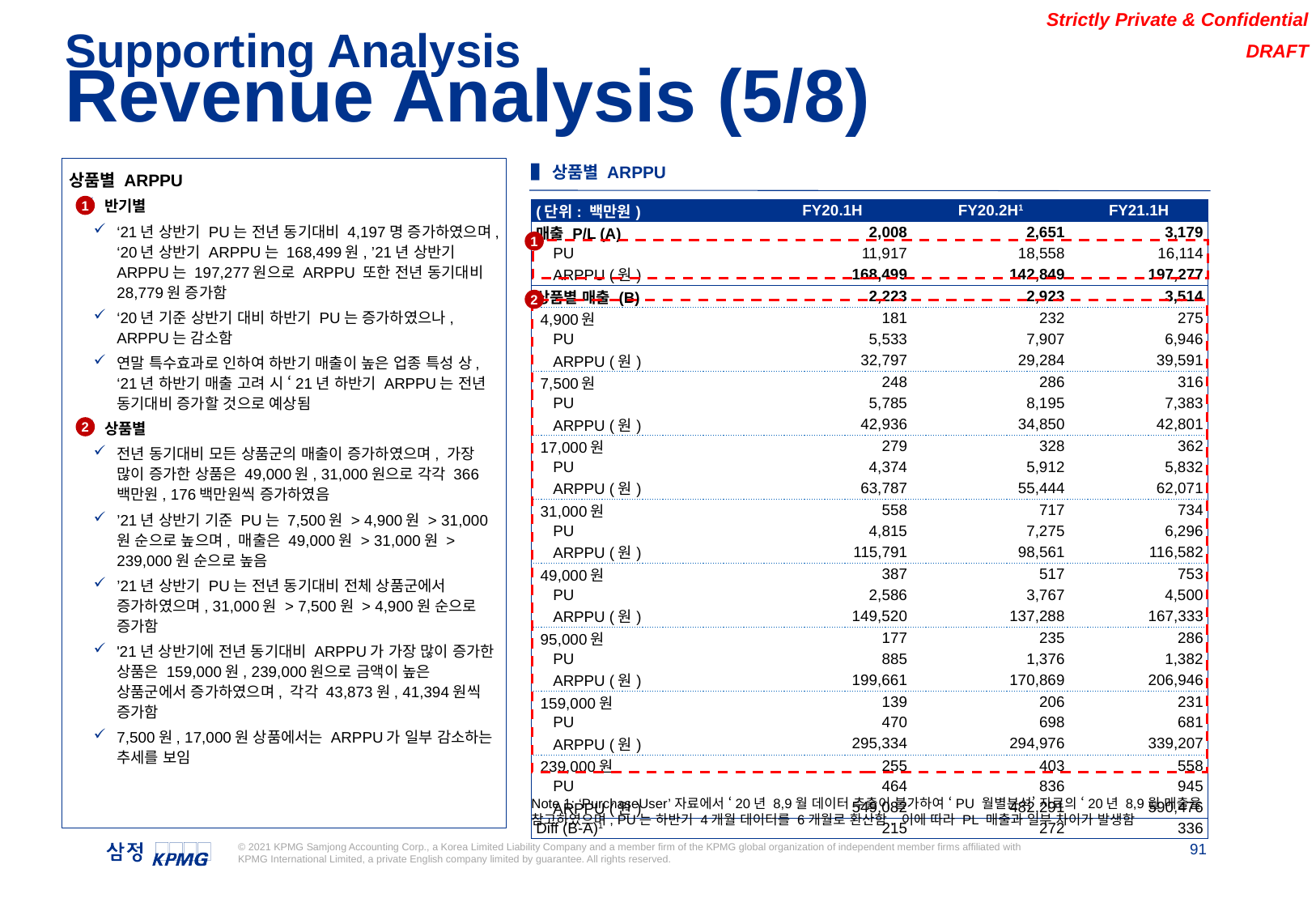

Supporting Analysis
Revenue Analysis (5/8)
▌상품별 ARPPU

상품별 ARPPU
반기별
‘21년 상반기 PU는 전년 동기대비 4,197명 증가하였으며, ‘20년 상반기 ARPPU는 168,499원, ’21년 상반기 ARPPU는 197,277원으로 ARPPU 또한 전년 동기대비 28,779원 증가함
‘20년 기준 상반기 대비 하반기 PU는 증가하였으나, ARPPU는 감소함
연말 특수효과로 인하여 하반기 매출이 높은 업종 특성 상, ‘21년 하반기 매출 고려 시 ‘21년 하반기 ARPPU는 전년 동기대비 증가할 것으로 예상됨
상품별
전년 동기대비 모든 상품군의 매출이 증가하였으며, 가장 많이 증가한 상품은 49,000원, 31,000원으로 각각 366백만원, 176백만원씩 증가하였음
’21년 상반기 기준 PU는 7,500원 > 4,900원 > 31,000원 순으로 높으며, 매출은 49,000원 > 31,000원 > 239,000원 순으로 높음
’21년 상반기 PU는 전년 동기대비 전체 상품군에서 증가하였으며, 31,000원 > 7,500원 > 4,900원 순으로 증가함
'21년 상반기에 전년 동기대비 ARPPU가 가장 많이 증가한 상품은 159,000원, 239,000원으로 금액이 높은 상품군에서 증가하였으며, 각각 43,873원, 41,394원씩 증가함
7,500원, 17,000원 상품에서는 ARPPU가 일부 감소하는 추세를 보임
1
| (단위: 백만원) | FY20.1H | FY20.2H1 | FY21.1H |
| --- | --- | --- | --- |
| 매출 P/L (A) | 2,008 | 2,651 | 3,179 |
| PU | 11,917 | 18,558 | 16,114 |
| ARPPU (원) | 168,499 | 142,849 | 197,277 |
| 상품별 매출 (B) | 2,223 | 2,923 | 3,514 |
| 4,900원 | 181 | 232 | 275 |
| PU | 5,533 | 7,907 | 6,946 |
| ARPPU (원) | 32,797 | 29,284 | 39,591 |
| 7,500원 | 248 | 286 | 316 |
| PU | 5,785 | 8,195 | 7,383 |
| ARPPU (원) | 42,936 | 34,850 | 42,801 |
| 17,000원 | 279 | 328 | 362 |
| PU | 4,374 | 5,912 | 5,832 |
| ARPPU (원) | 63,787 | 55,444 | 62,071 |
| 31,000원 | 558 | 717 | 734 |
| PU | 4,815 | 7,275 | 6,296 |
| ARPPU (원) | 115,791 | 98,561 | 116,582 |
| 49,000원 | 387 | 517 | 753 |
| PU | 2,586 | 3,767 | 4,500 |
| ARPPU (원) | 149,520 | 137,288 | 167,333 |
| 95,000원 | 177 | 235 | 286 |
| PU | 885 | 1,376 | 1,382 |
| ARPPU (원) | 199,661 | 170,869 | 206,946 |
| 159,000원 | 139 | 206 | 231 |
| PU | 470 | 698 | 681 |
| ARPPU (원) | 295,334 | 294,976 | 339,207 |
| 239,000원 | 255 | 403 | 558 |
| PU | 464 | 836 | 945 |
| ARPPU (원) | 549,082 | 482,291 | 590,476 |
| Diff (B-A)1 | 215 | 272 | 336 |
1

2

2
Note 1: ‘PurchaseUser’자료에서 ‘20년 8,9월 데이터 추출이 불가하여 ‘PU 월별분석’ 자료의 ‘20년 8,9월 매출을 참고하였으며, PU는 하반기 4개월 데이터를 6개월로 환산함. 이에 따라 PL 매출과 일부 차이가 발생함